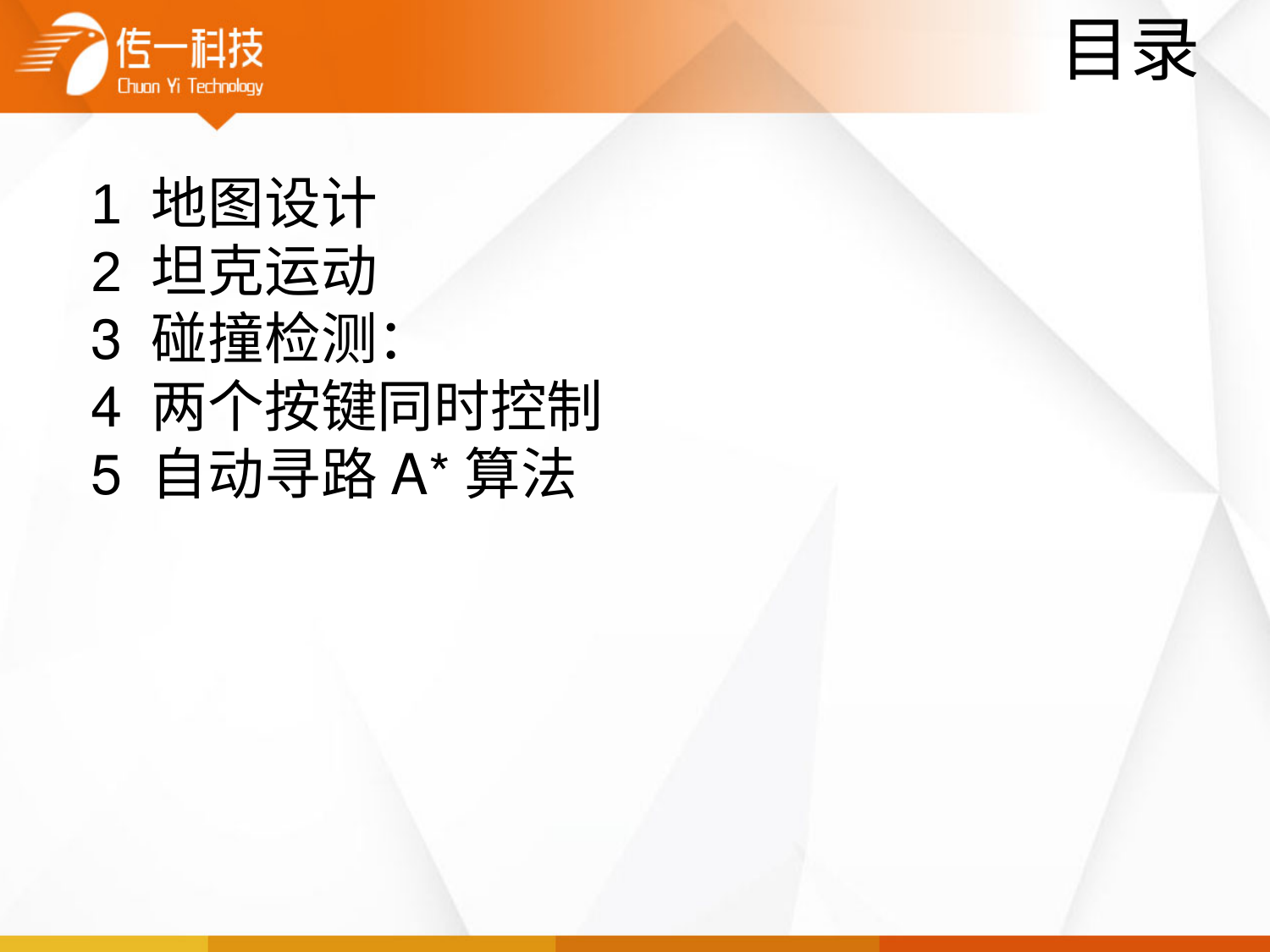

目录
1 地图设计
2 坦克运动
3 碰撞检测：
4 两个按键同时控制
5 自动寻路A*算法